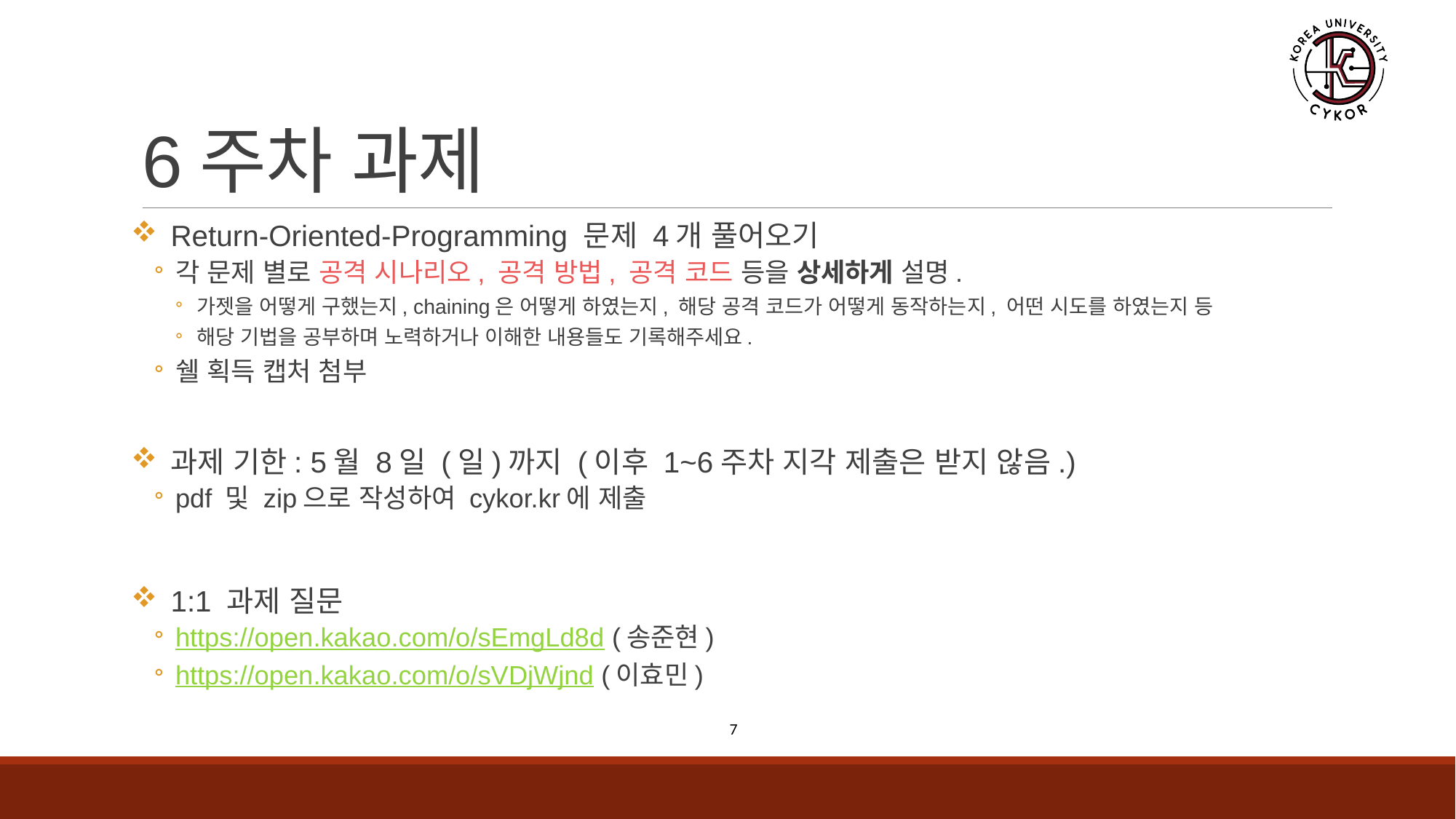

# 6주차 과제
Return-Oriented-Programming 문제 4개 풀어오기
각 문제 별로 공격 시나리오, 공격 방법, 공격 코드 등을 상세하게 설명.
가젯을 어떻게 구했는지, chaining은 어떻게 하였는지, 해당 공격 코드가 어떻게 동작하는지, 어떤 시도를 하였는지 등
해당 기법을 공부하며 노력하거나 이해한 내용들도 기록해주세요.
쉘 획득 캡처 첨부

과제 기한: 5월 8일 (일)까지 (이후 1~6주차 지각 제출은 받지 않음.)
pdf 및 zip으로 작성하여 cykor.kr에 제출

1:1 과제 질문
https://open.kakao.com/o/sEmgLd8d (송준현)
https://open.kakao.com/o/sVDjWjnd (이효민)

7